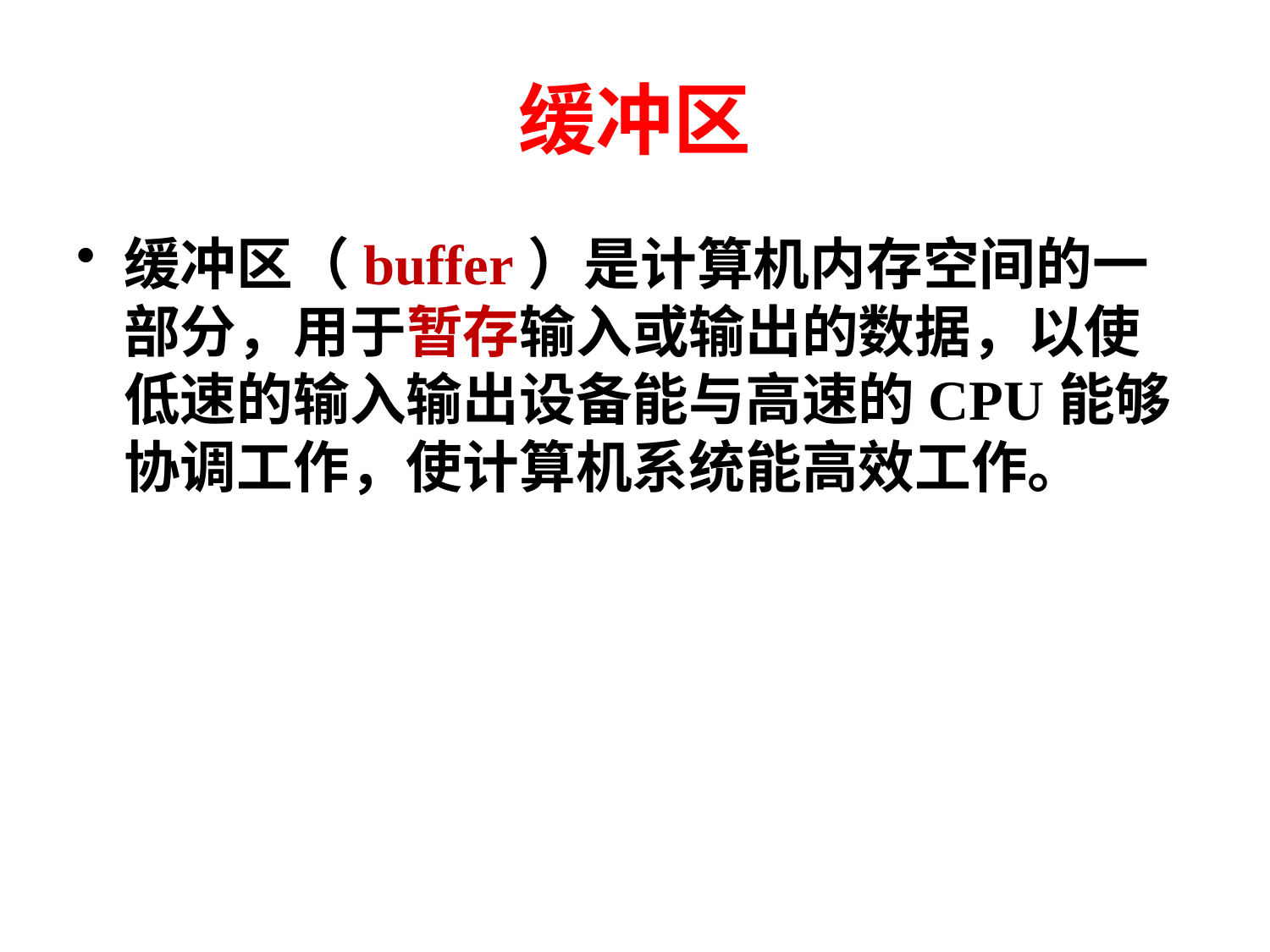

# 缓冲区
缓冲区（buffer）是计算机内存空间的一部分，用于暂存输入或输出的数据，以使低速的输入输出设备能与高速的CPU能够协调工作，使计算机系统能高效工作。